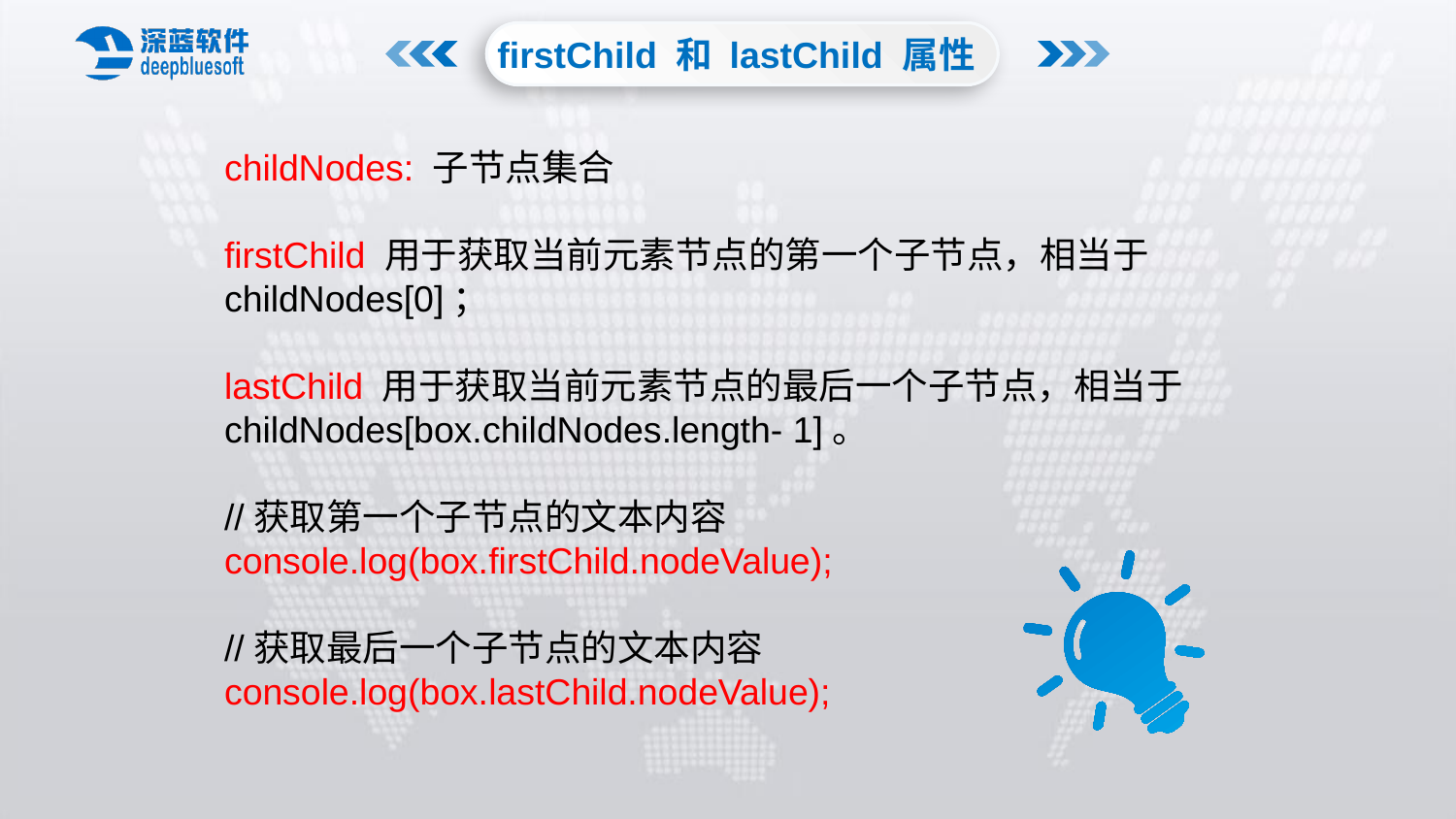

firstChild 和 lastChild 属性

childNodes: 子节点集合

firstChild 用于获取当前元素节点的第一个子节点，相当于 childNodes[0]；

lastChild 用于获取当前元素节点的最后一个子节点，相当于 childNodes[box.childNodes.length- 1]。

//获取第一个子节点的文本内容
console.log(box.firstChild.nodeValue);

//获取最后一个子节点的文本内容
console.log(box.lastChild.nodeValue);